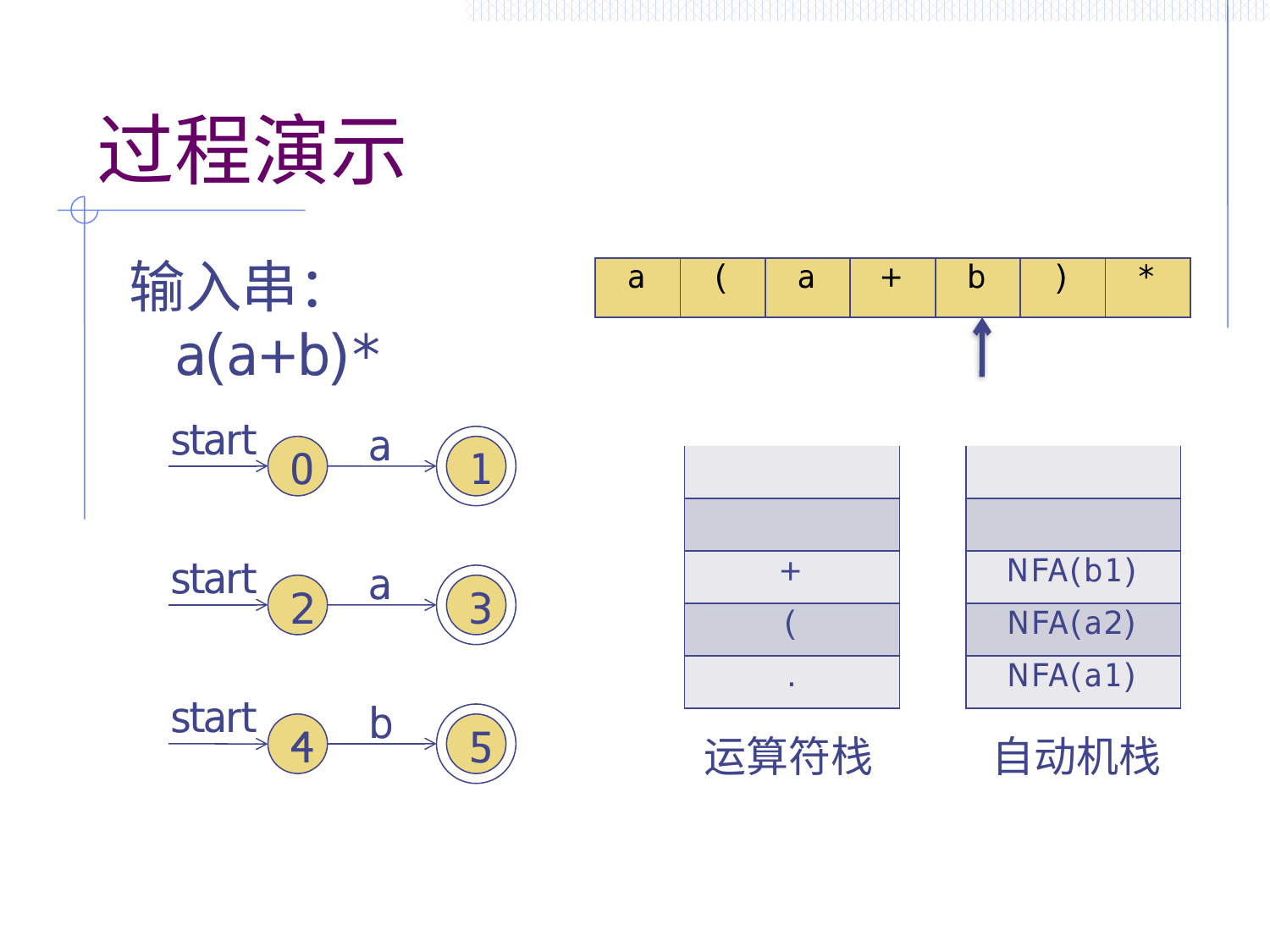

# 过程演示
输入串：a(a+b)*
| a | ( | a | + | b | ) | \* |
| --- | --- | --- | --- | --- | --- | --- |
start
a

0

1
start
a

2

3
start
b

4

5
|  |
| --- |
|  |
| + |
| ( |
| . |
|  |
| --- |
|  |
| NFA(b1) |
| NFA(a2) |
| NFA(a1) |
运算符栈
自动机栈